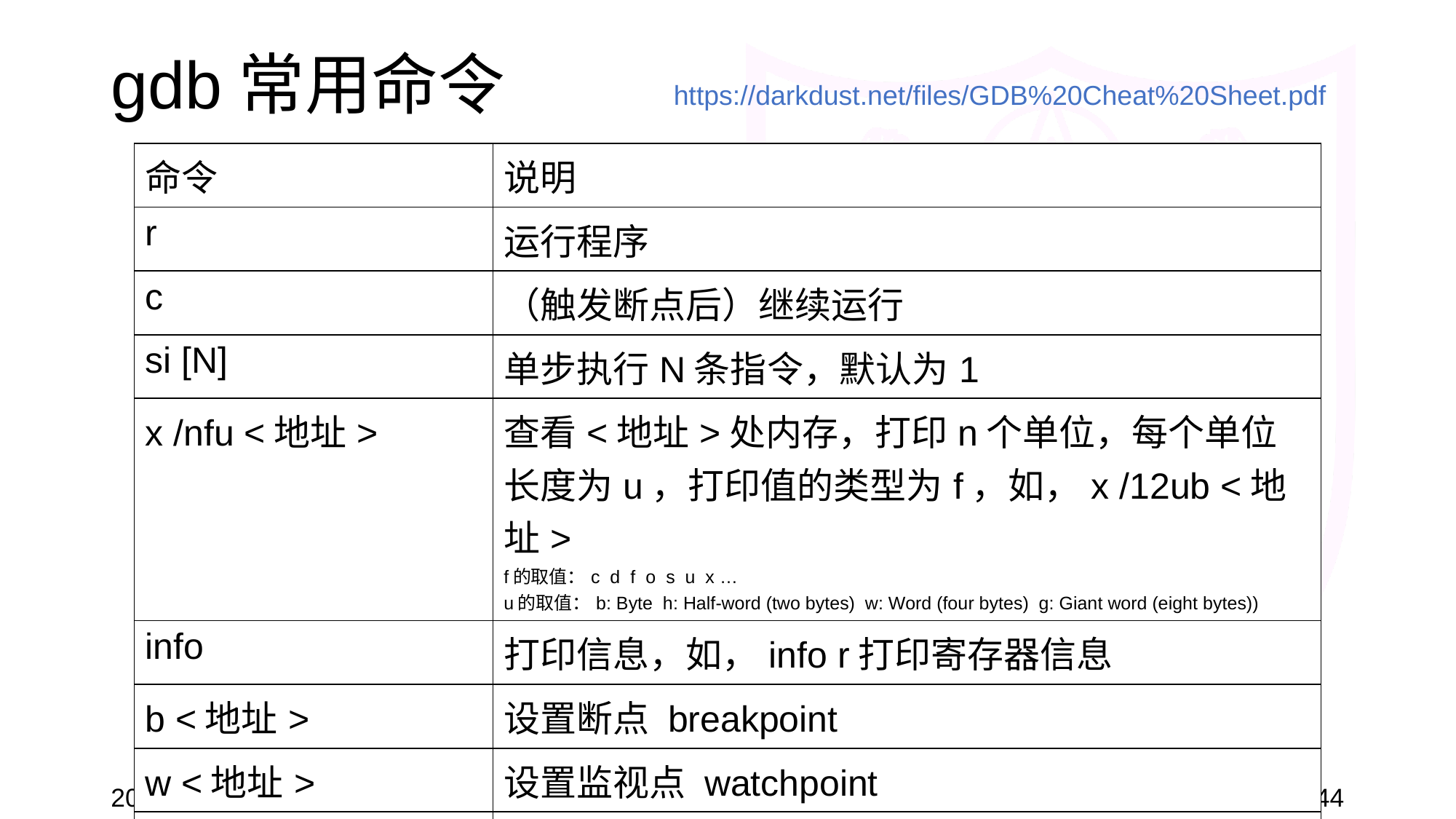

# gdb常用命令
https://darkdust.net/files/GDB%20Cheat%20Sheet.pdf
| 命令 | 说明 |
| --- | --- |
| r | 运行程序 |
| c | （触发断点后）继续运行 |
| si [N] | 单步执行N条指令，默认为1 |
| x /nfu <地址> | 查看<地址>处内存，打印n个单位，每个单位长度为u，打印值的类型为f，如，x /12ub <地址> f的取值：c d f o s u x … u的取值：b: Byte h: Half-word (two bytes) w: Word (four bytes) g: Giant word (eight bytes)) |
| info | 打印信息，如，info r打印寄存器信息 |
| b <地址> | 设置断点 breakpoint |
| w <地址> | 设置监视点 watchpoint |
| bt | 打印栈帧链 |
2022/3/11
南京大学-计算机系统基础-PA
44